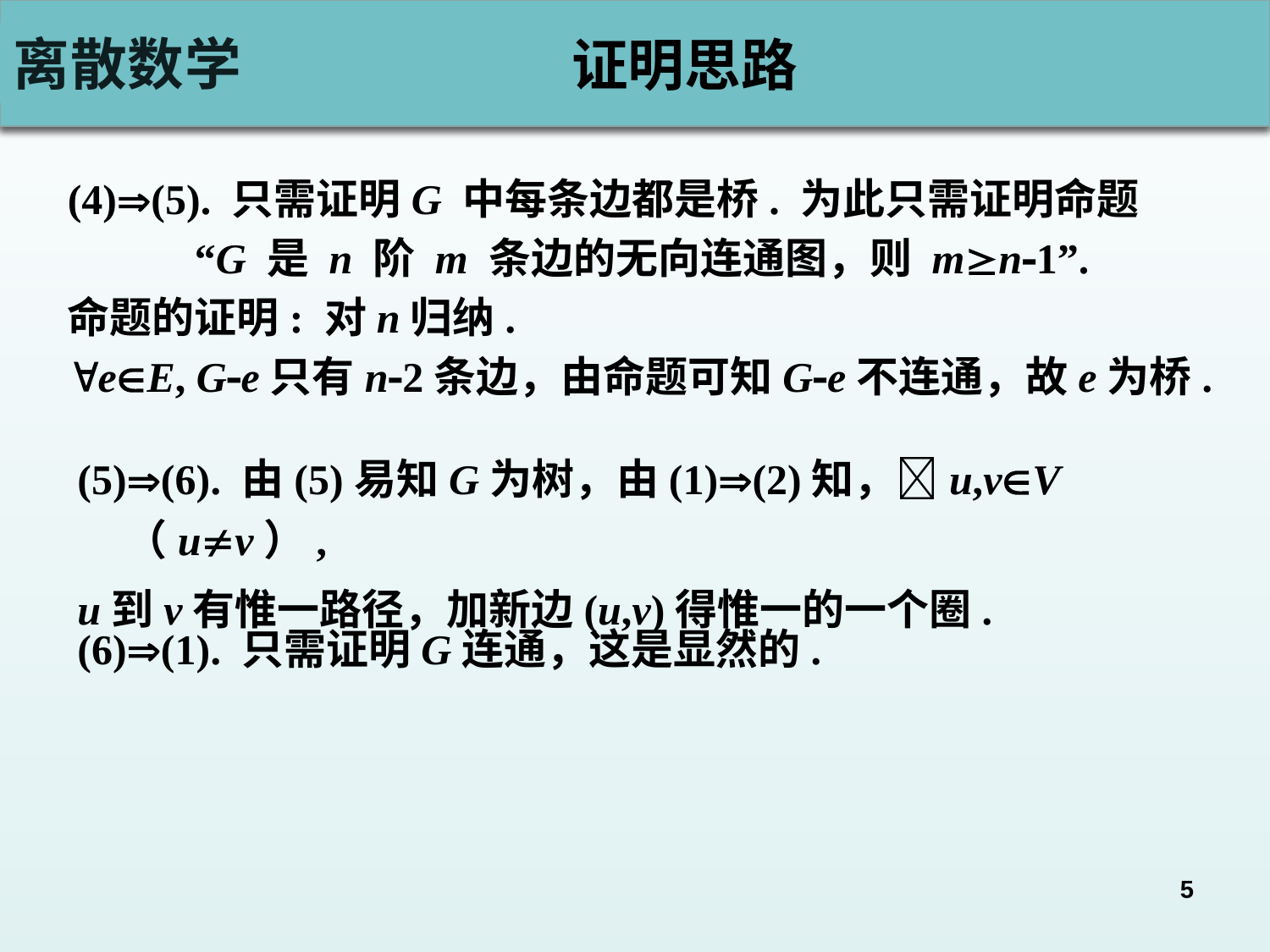

# 证明思路
(4)⇒(5). 只需证明G 中每条边都是桥. 为此只需证明命题
            “G 是 n 阶 m 条边的无向连通图，则 m≥n−1”.
命题的证明: 对n归纳.
∀e∈E, G−e只有n−2条边，由命题可知G−e不连通，故e为桥.
(5)⇒(6). 由(5)易知G为树，由(1)⇒(2)知，∀u,v∈V（u≠v）,
u到v有惟一路径，加新边(u,v)得惟一的一个圈.
(6)⇒(1). 只需证明G连通，这是显然的.
5